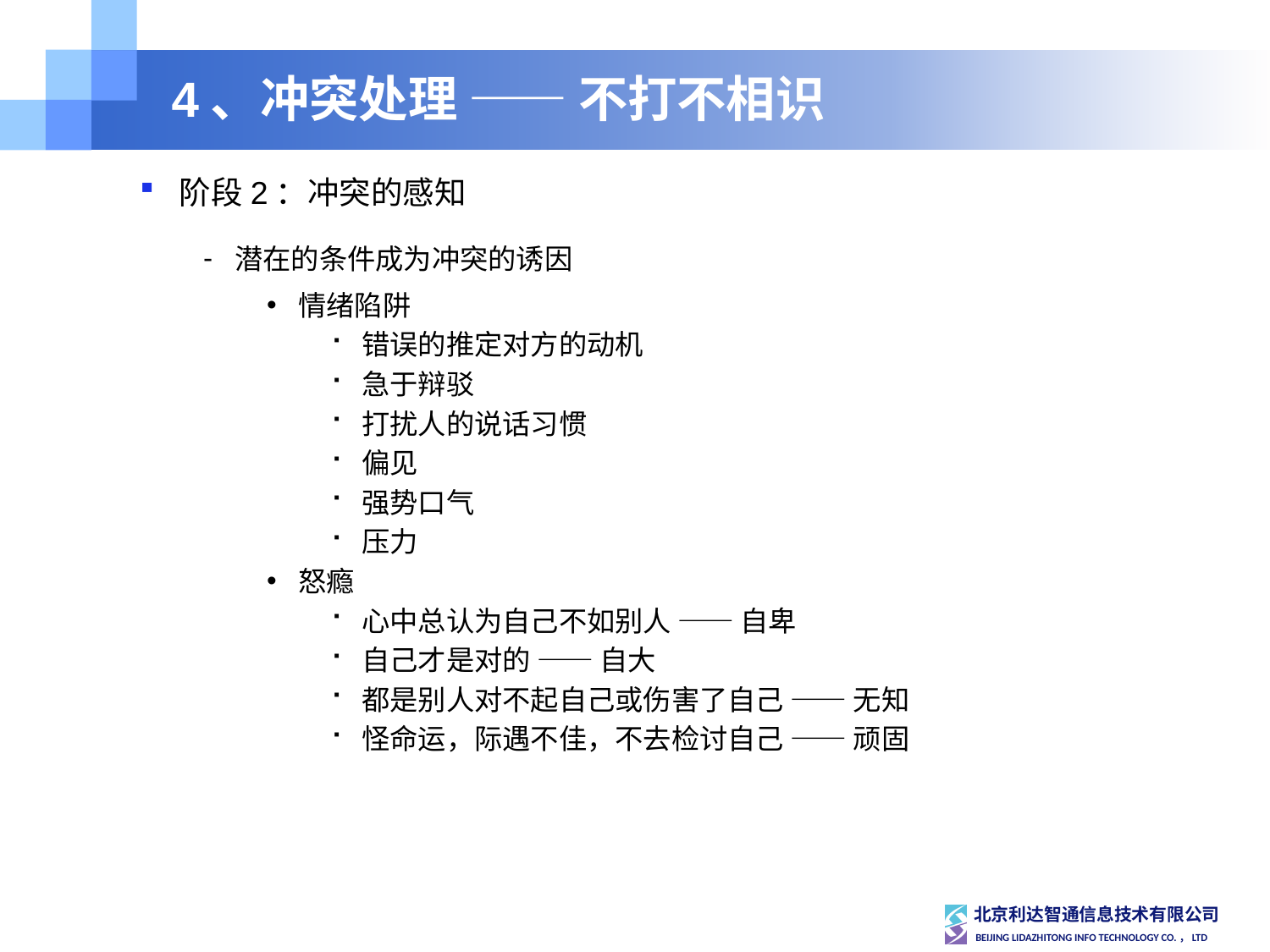

# 4、冲突处理 —— 不打不相识
阶段2：冲突的感知
潜在的条件成为冲突的诱因
情绪陷阱
错误的推定对方的动机
急于辩驳
打扰人的说话习惯
偏见
强势口气
压力
怒瘾
心中总认为自己不如别人 —— 自卑
自己才是对的 —— 自大
都是别人对不起自己或伤害了自己 —— 无知
怪命运，际遇不佳，不去检讨自己 —— 顽固